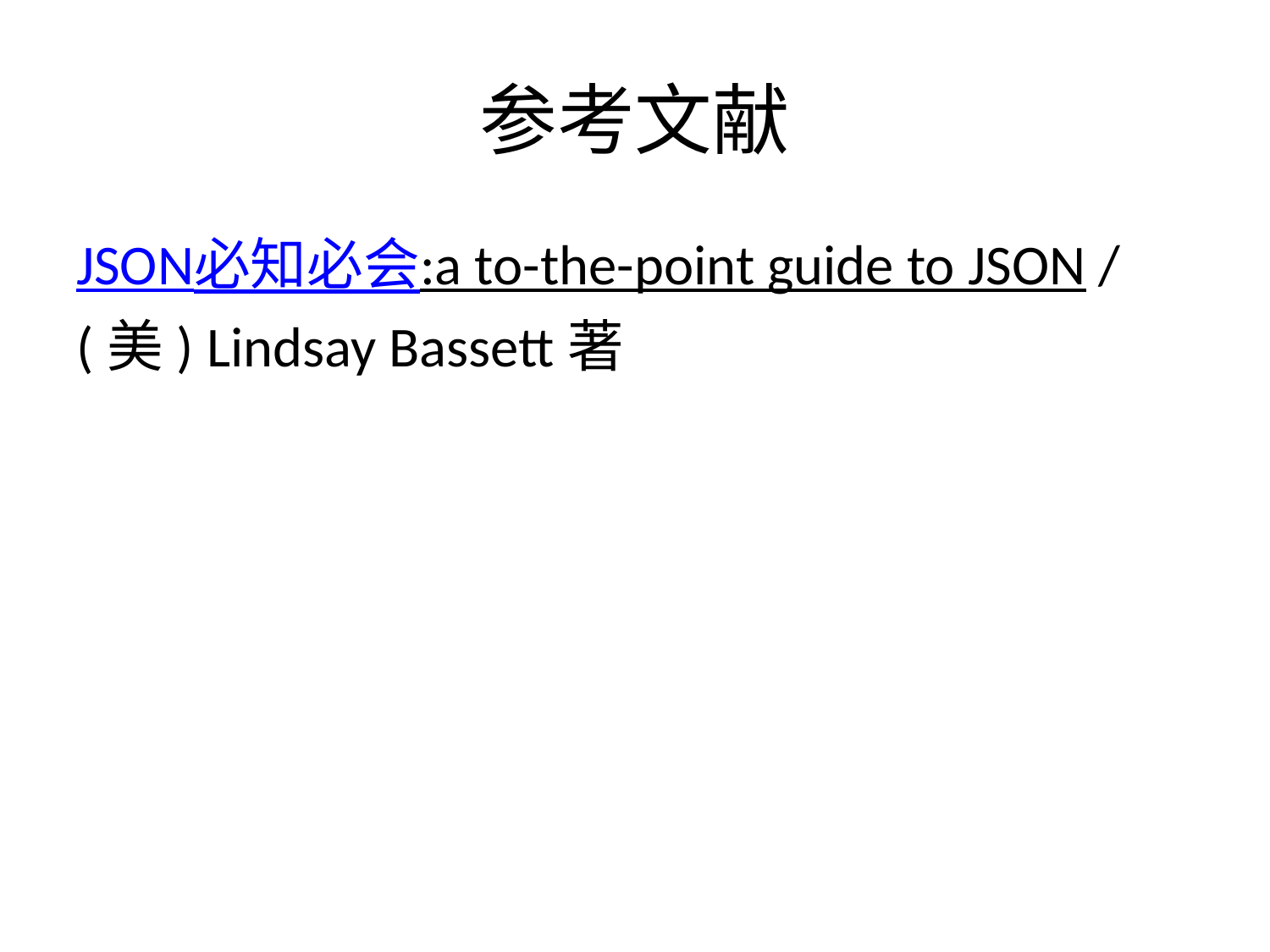

# 参考文献
JSON必知必会:a to-the-point guide to JSON / (美) Lindsay Bassett著